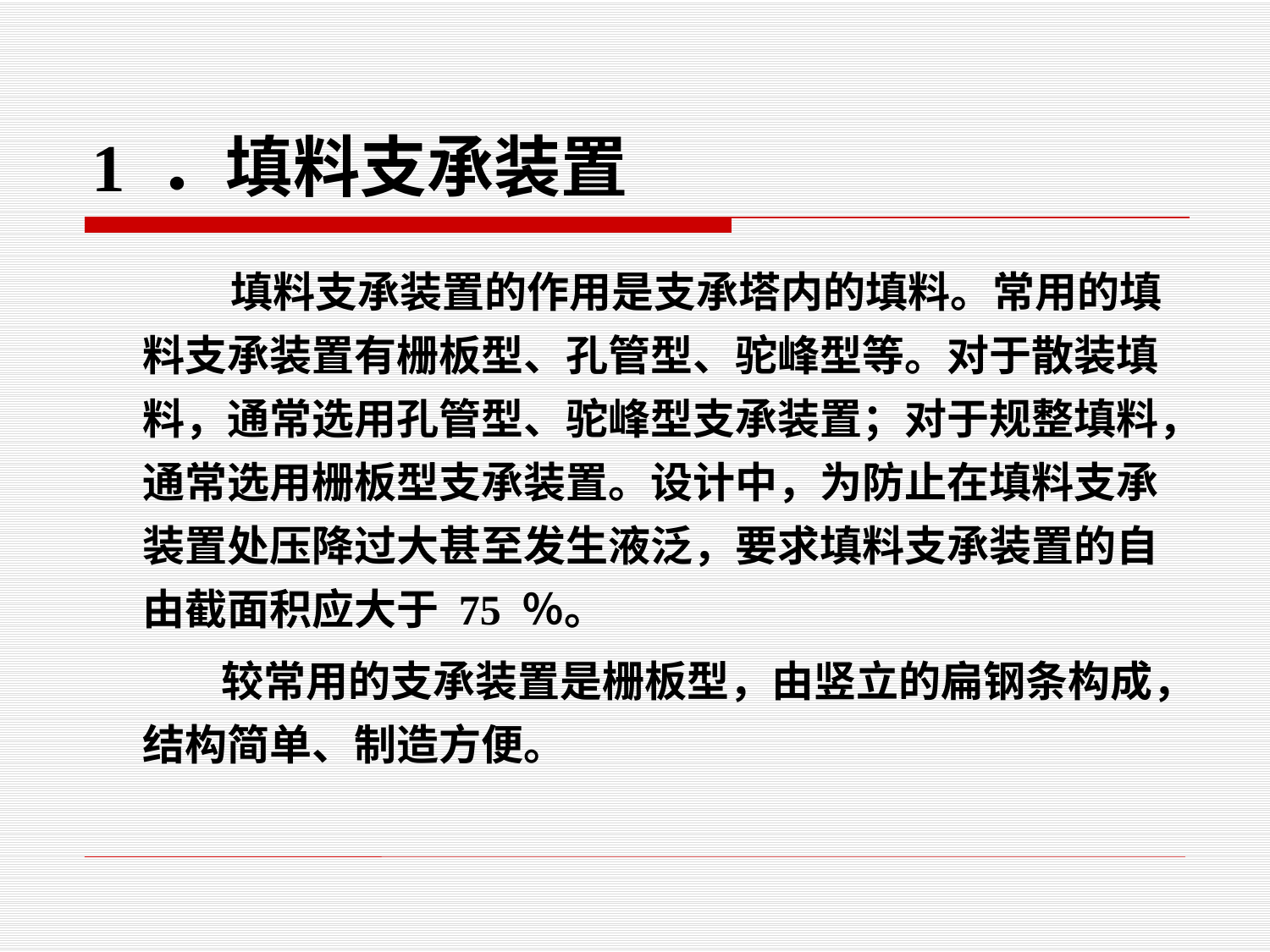

# 1 ．填料支承装置
               填料支承装置的作用是支承塔内的填料。常用的填料支承装置有栅板型、孔管型、驼峰型等。对于散装填料，通常选用孔管型、驼峰型支承装置；对于规整填料，通常选用栅板型支承装置。设计中，为防止在填料支承装置处压降过大甚至发生液泛，要求填料支承装置的自由截面积应大于 75 ％。
              较常用的支承装置是栅板型，由竖立的扁钢条构成，结构简单、制造方便。